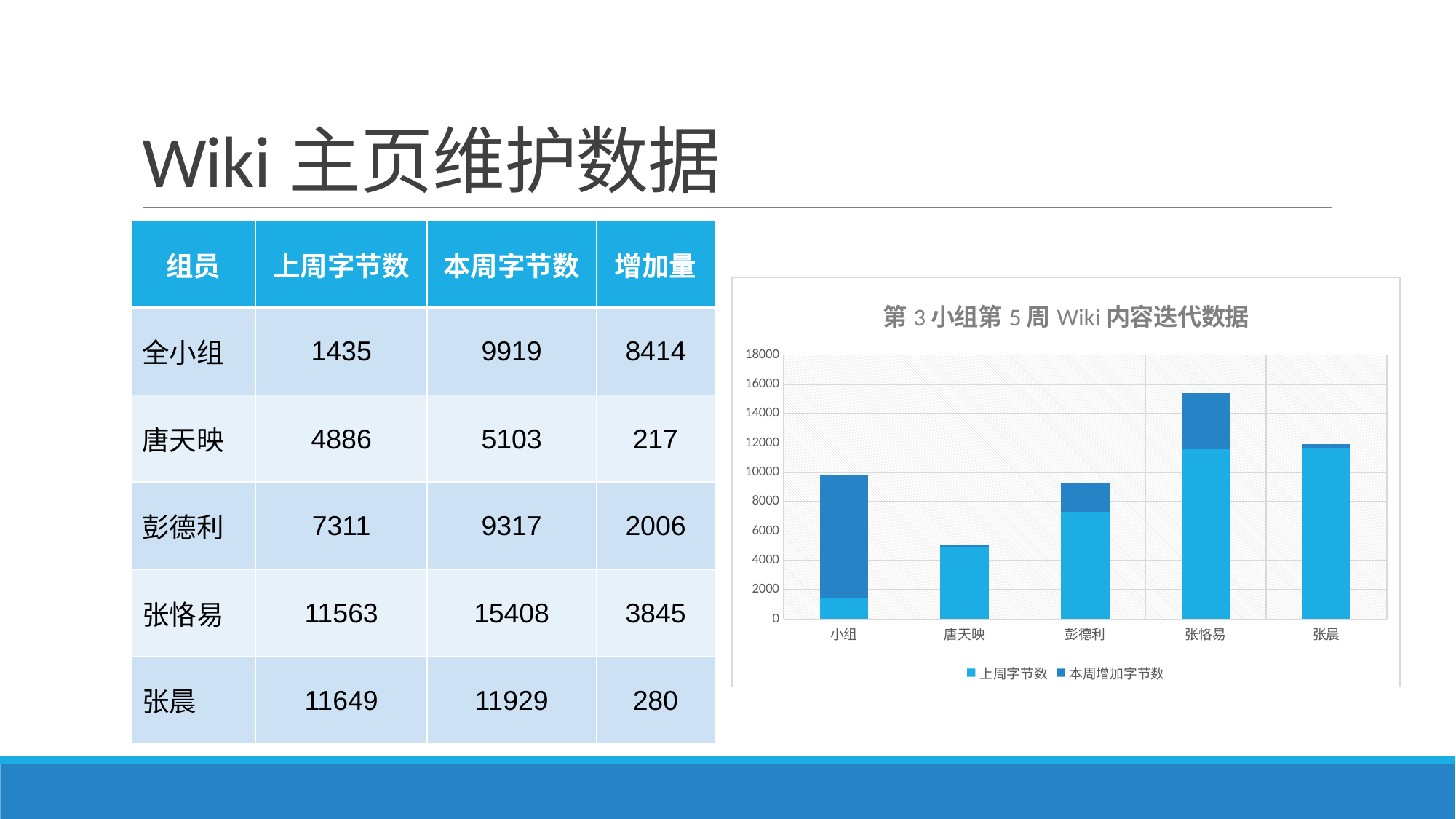

# Wiki主页维护数据
| 组员 | 上周字节数 | 本周字节数 | 增加量 |
| --- | --- | --- | --- |
| 全小组 | 1435 | 9919 | 8414 |
| 唐天映 | 4886 | 5103 | 217 |
| 彭德利 | 7311 | 9317 | 2006 |
| 张恪易 | 11563 | 15408 | 3845 |
| 张晨 | 11649 | 11929 | 280 |

### Chart: 第3小组第5周Wiki内容迭代数据

| Category | 上周字节数 | 本周增加字节数 |
|---|---|---|
| 小组 | 1435.0 | 8414.0 |
| 唐天映 | 4886.0 | 217.0 |
| 彭德利 | 7311.0 | 2006.0 |
| 张恪易 | 11563.0 | 3845.0 |
| 张晨 | 11649.0 | 280.0 |